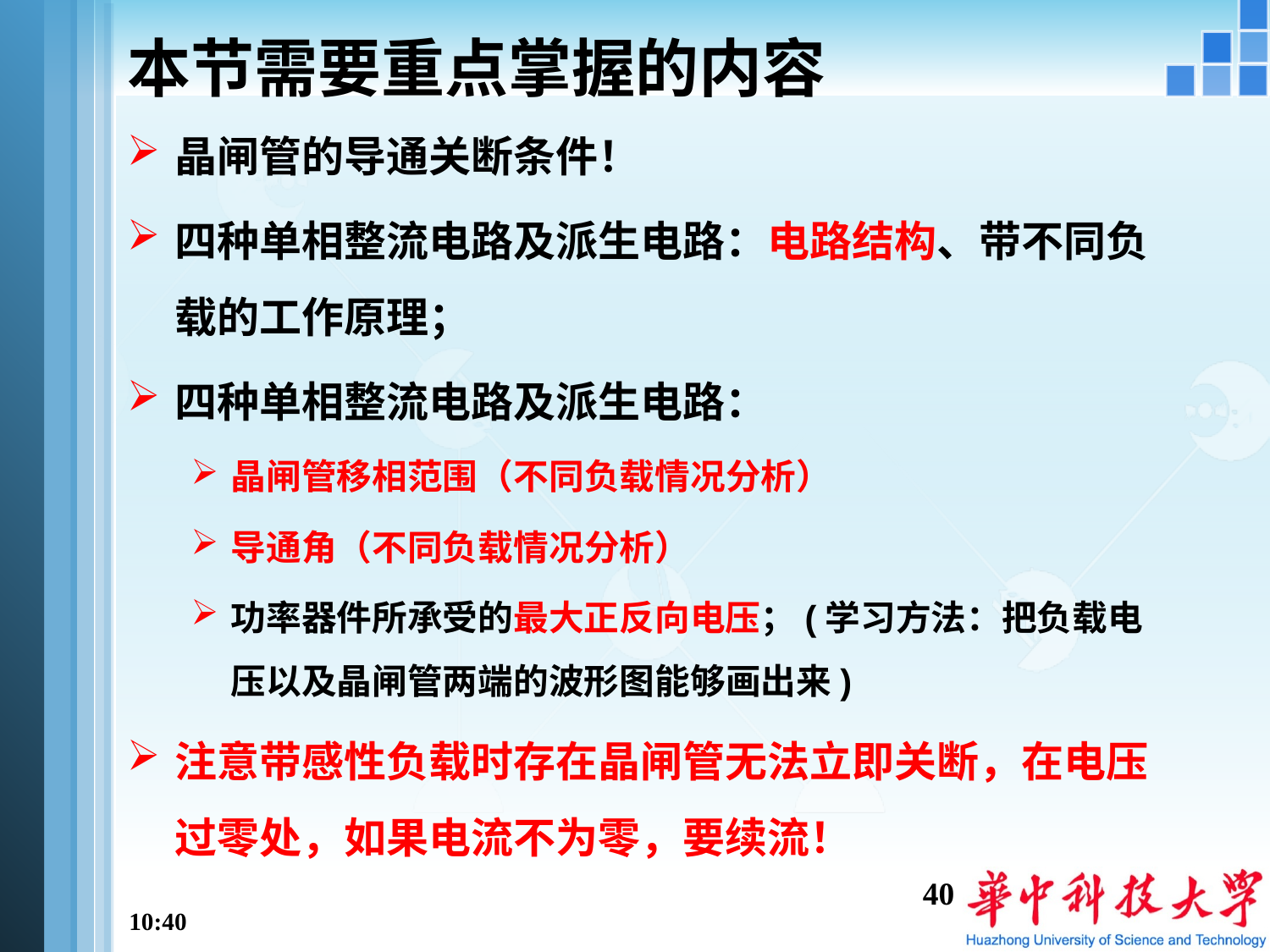

# 本节需要重点掌握的内容
晶闸管的导通关断条件！
四种单相整流电路及派生电路：电路结构、带不同负载的工作原理；
四种单相整流电路及派生电路：
晶闸管移相范围（不同负载情况分析）
导通角（不同负载情况分析）
功率器件所承受的最大正反向电压；(学习方法：把负载电压以及晶闸管两端的波形图能够画出来)
注意带感性负载时存在晶闸管无法立即关断，在电压过零处，如果电流不为零，要续流！
40
10:40